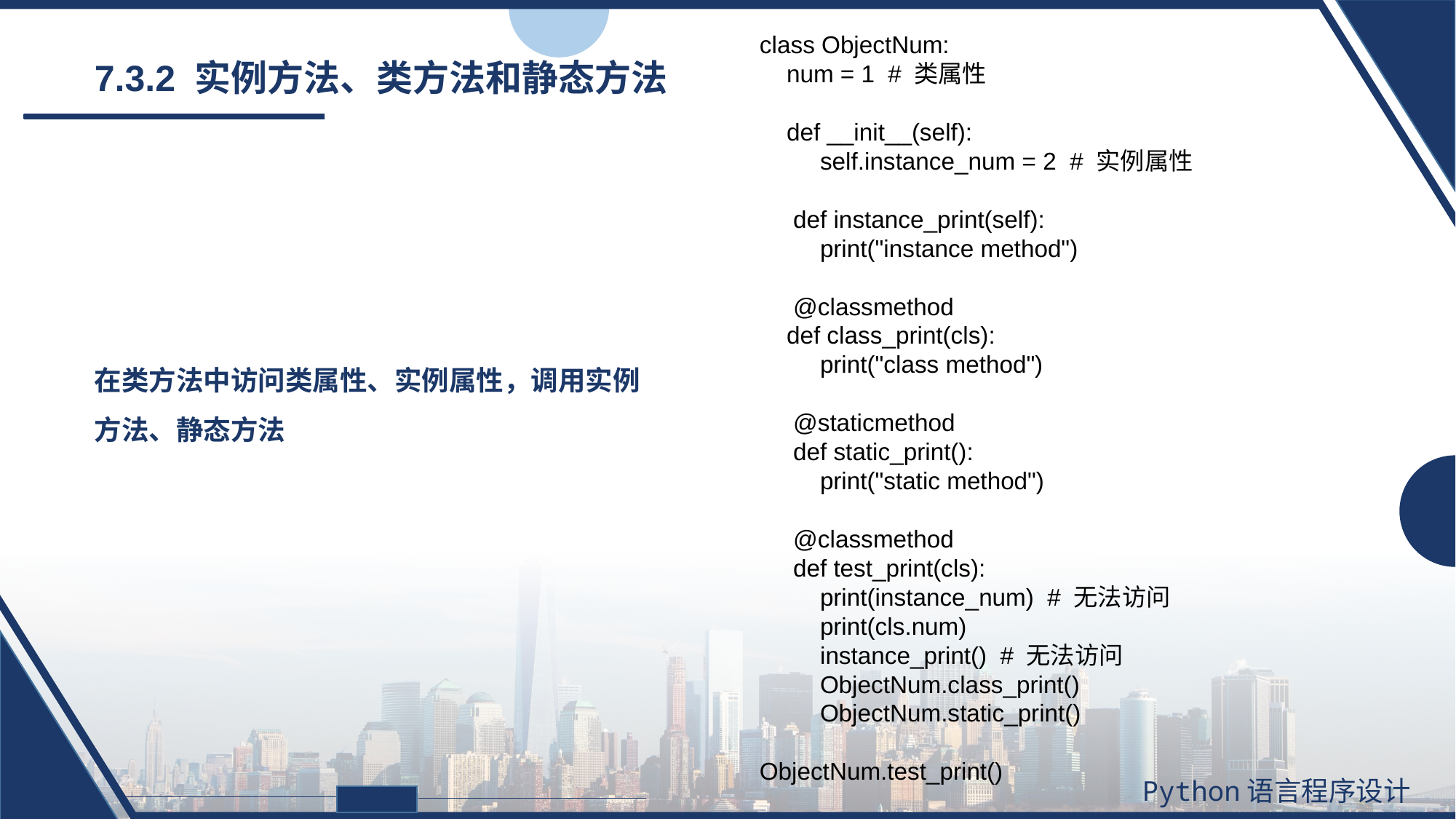

class ObjectNum:
    num = 1  # 类属性

    def __init__(self):
         self.instance_num = 2  # 实例属性

     def instance_print(self):
         print("instance method")

     @classmethod
    def class_print(cls):
         print("class method")

     @staticmethod
     def static_print():
         print("static method")

     @classmethod
     def test_print(cls):
         print(instance_num)  # 无法访问
         print(cls.num)
         instance_print()  # 无法访问
         ObjectNum.class_print()
         ObjectNum.static_print()

ObjectNum.test_print()
# 7.3.2 实例方法、类方法和静态方法
在类方法中访问类属性、实例属性，调用实例方法、静态方法